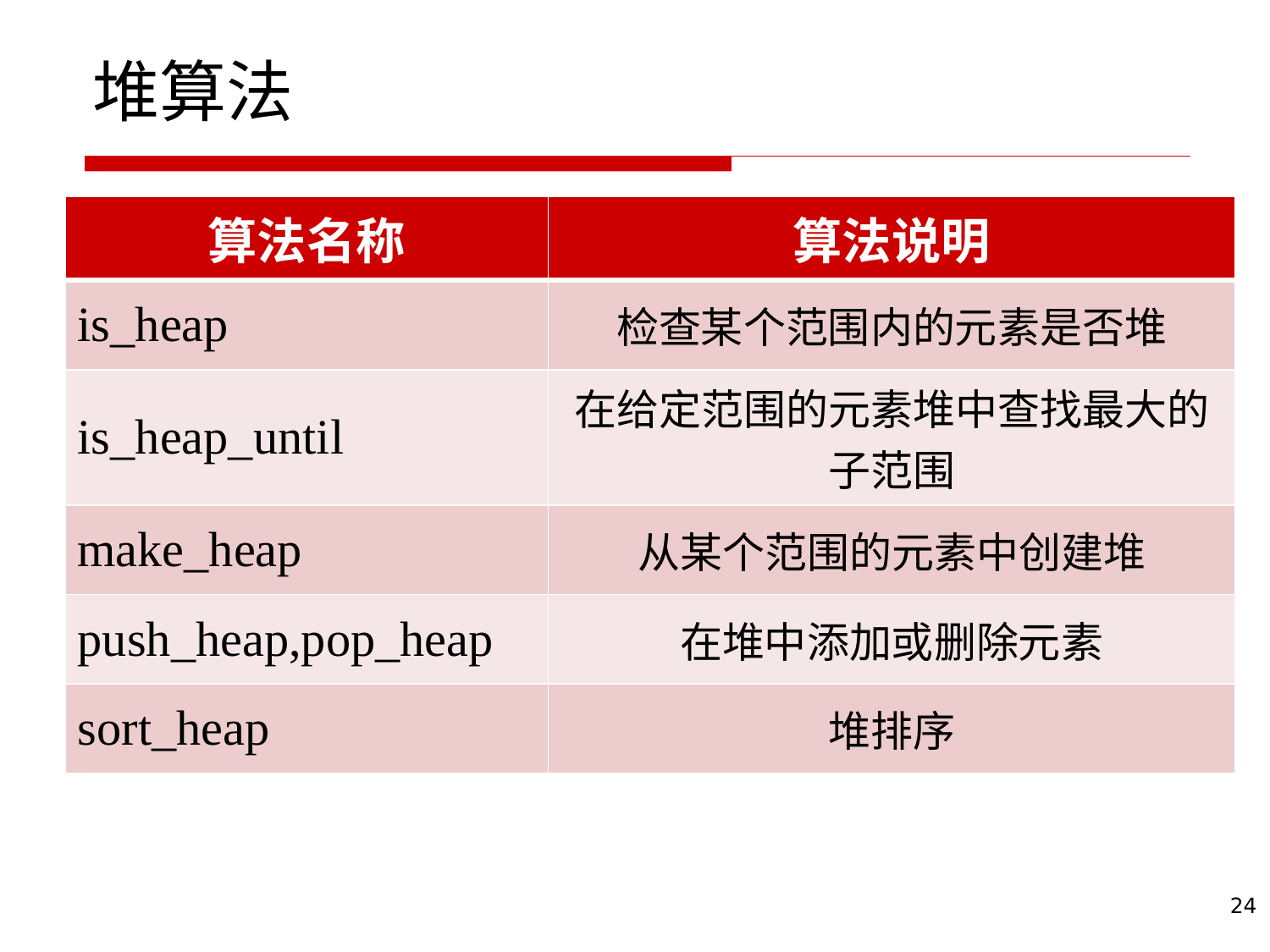

# 堆算法
| 算法名称 | 算法说明 |
| --- | --- |
| is\_heap | 检查某个范围内的元素是否堆 |
| is\_heap\_until | 在给定范围的元素堆中查找最大的子范围 |
| make\_heap | 从某个范围的元素中创建堆 |
| push\_heap,pop\_heap | 在堆中添加或删除元素 |
| sort\_heap | 堆排序 |
24